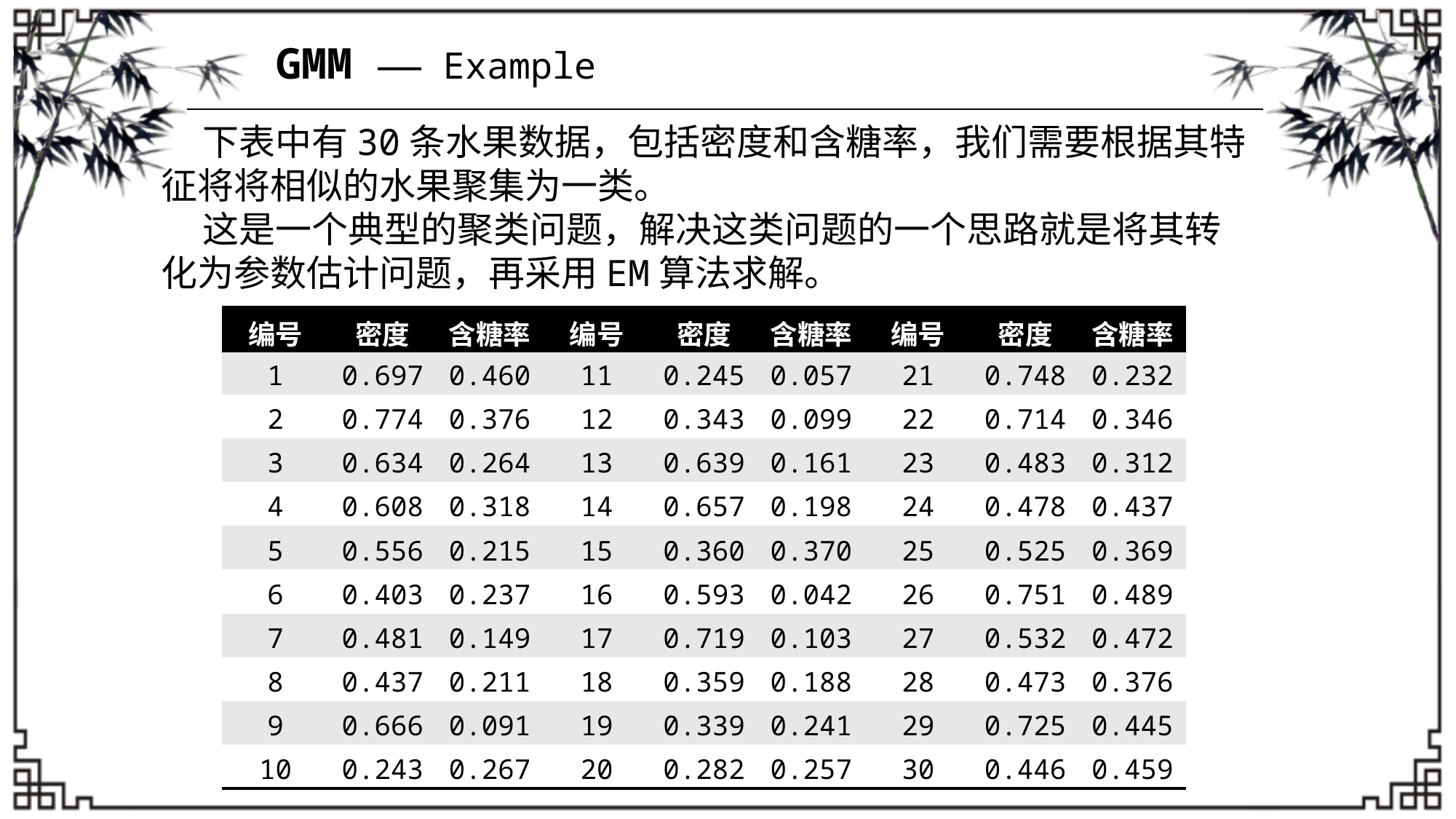

GMM —— Example
    下表中有30条水果数据，包括密度和含糖率，我们需要根据其特征将将相似的水果聚集为一类。
    这是一个典型的聚类问题，解决这类问题的一个思路就是将其转化为参数估计问题，再采用EM算法求解。

| 编号 | 密度 | 含糖率 | 编号 | 密度 | 含糖率 | 编号 | 密度 | 含糖率 |
| --- | --- | --- | --- | --- | --- | --- | --- | --- |
| 1 | 0.697 | 0.460 | 11 | 0.245 | 0.057 | 21 | 0.748 | 0.232 |
| 2 | 0.774 | 0.376 | 12 | 0.343 | 0.099 | 22 | 0.714 | 0.346 |
| 3 | 0.634 | 0.264 | 13 | 0.639 | 0.161 | 23 | 0.483 | 0.312 |
| 4 | 0.608 | 0.318 | 14 | 0.657 | 0.198 | 24 | 0.478 | 0.437 |
| 5 | 0.556 | 0.215 | 15 | 0.360 | 0.370 | 25 | 0.525 | 0.369 |
| 6 | 0.403 | 0.237 | 16 | 0.593 | 0.042 | 26 | 0.751 | 0.489 |
| 7 | 0.481 | 0.149 | 17 | 0.719 | 0.103 | 27 | 0.532 | 0.472 |
| 8 | 0.437 | 0.211 | 18 | 0.359 | 0.188 | 28 | 0.473 | 0.376 |
| 9 | 0.666 | 0.091 | 19 | 0.339 | 0.241 | 29 | 0.725 | 0.445 |
| 10 | 0.243 | 0.267 | 20 | 0.282 | 0.257 | 30 | 0.446 | 0.459 |